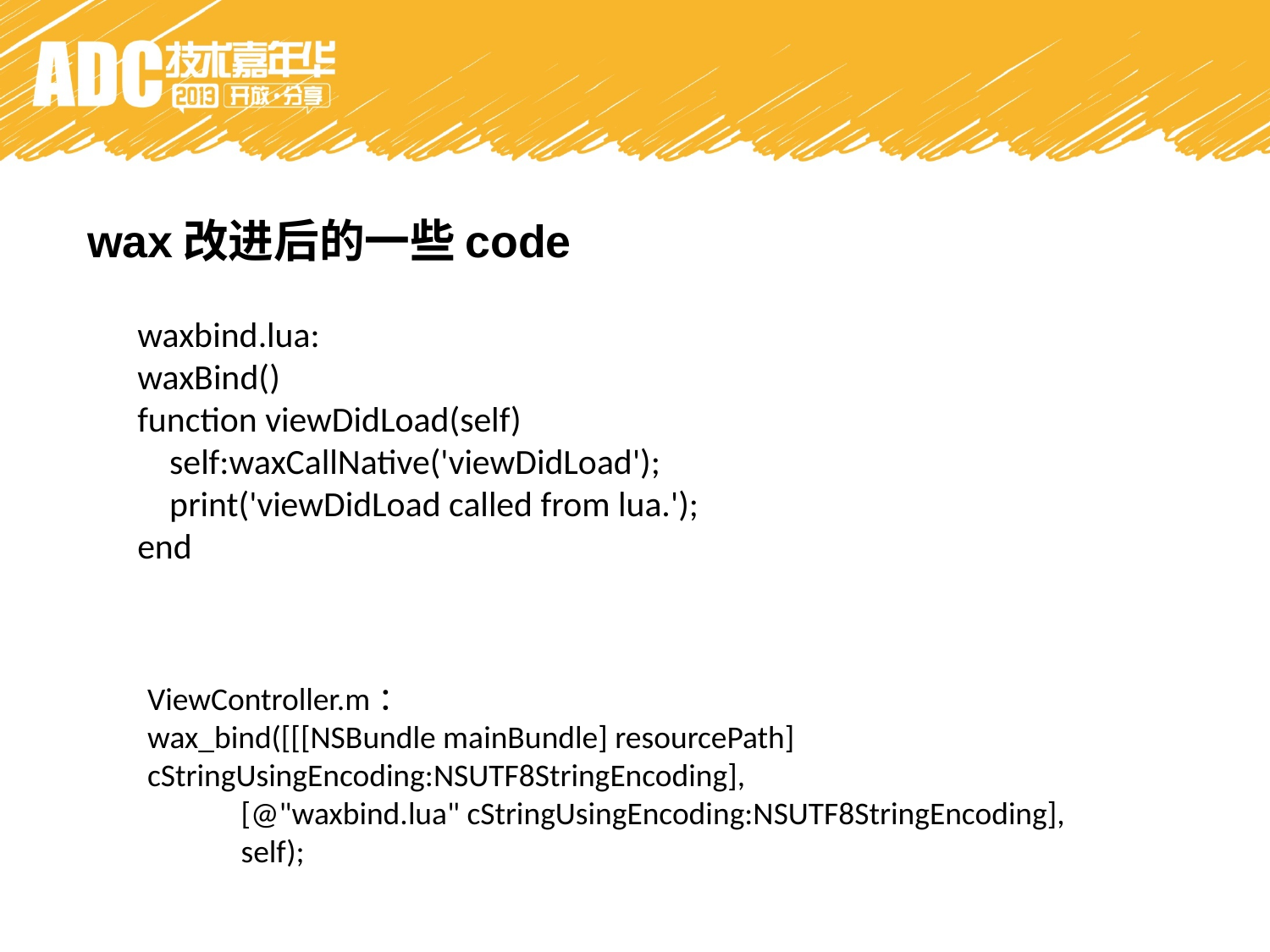

wax改进后的一些code
waxbind.lua:
waxBind()
function viewDidLoad(self)
    self:waxCallNative('viewDidLoad');
    print('viewDidLoad called from lua.');
end

ViewController.m：
wax_bind([[[NSBundle mainBundle] resourcePath] cStringUsingEncoding:NSUTF8StringEncoding],
             [@"waxbind.lua" cStringUsingEncoding:NSUTF8StringEncoding],
             self);